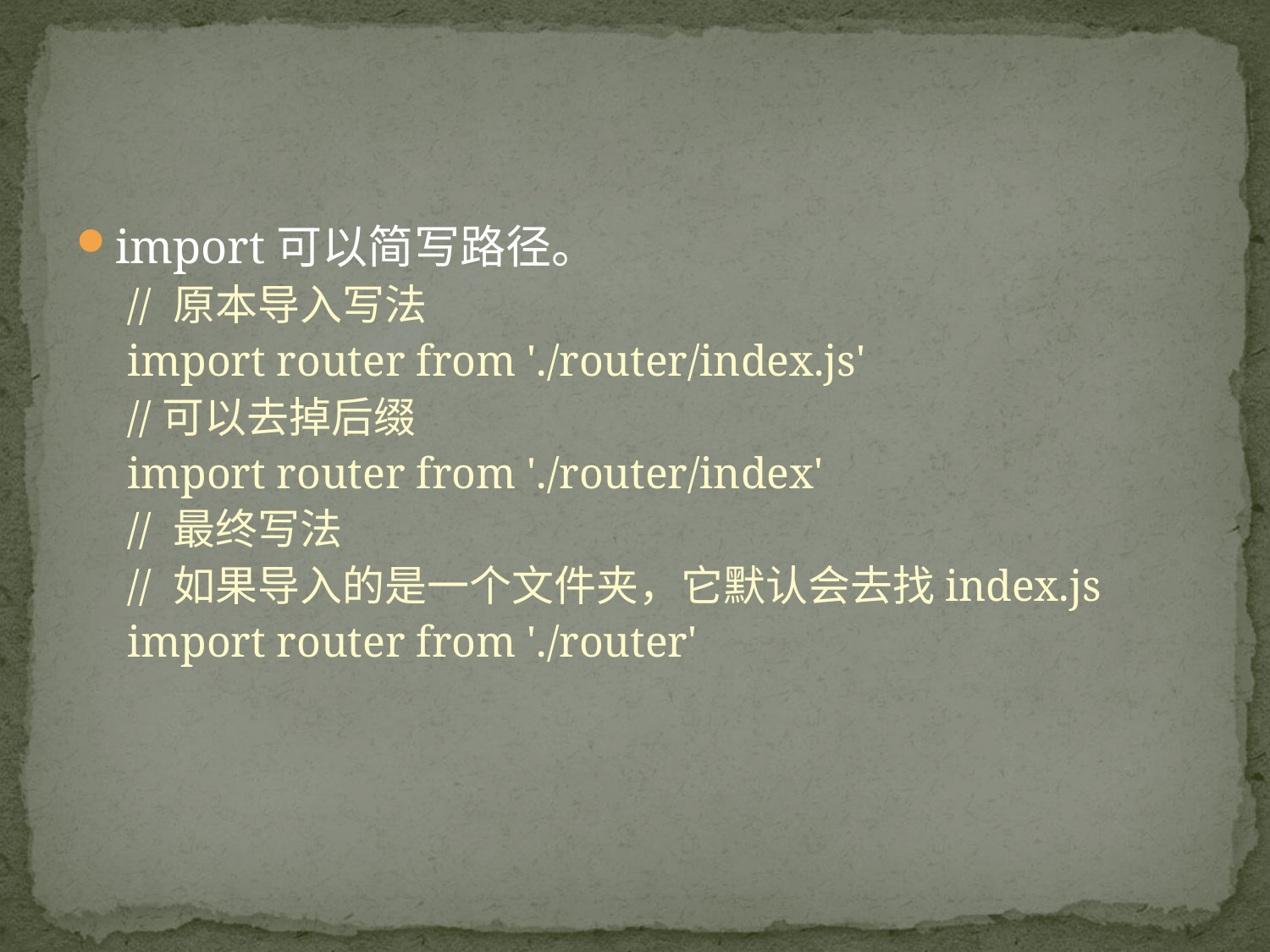

#
import可以简写路径。
// 原本导入写法
import router from './router/index.js'
//可以去掉后缀
import router from './router/index'
// 最终写法
// 如果导入的是一个文件夹，它默认会去找index.js
import router from './router'